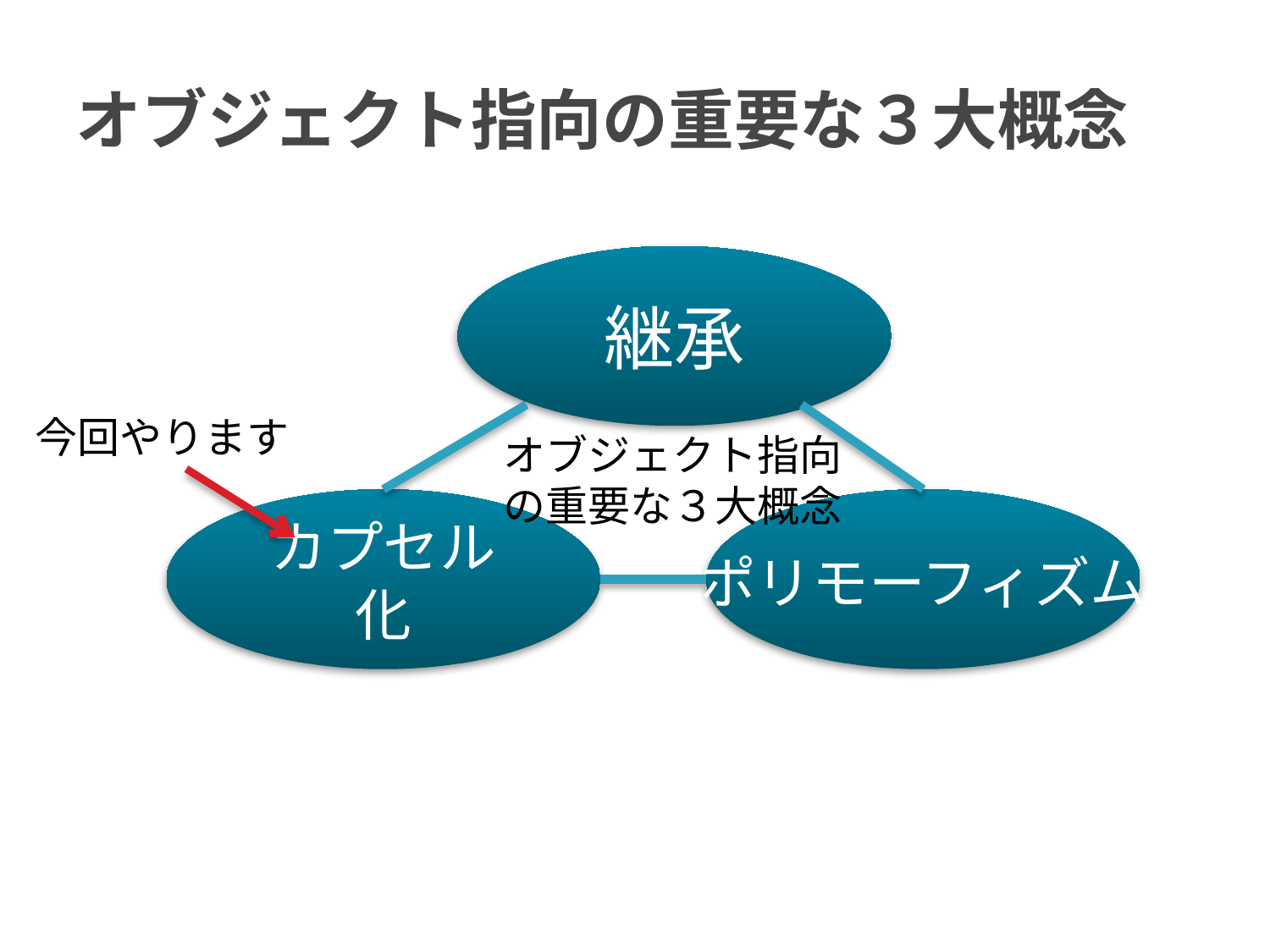

# オブジェクト指向の重要な３大概念
継承
今回やります
オブジェクト指向の重要な３大概念
カプセル化

ポリモーフィズム